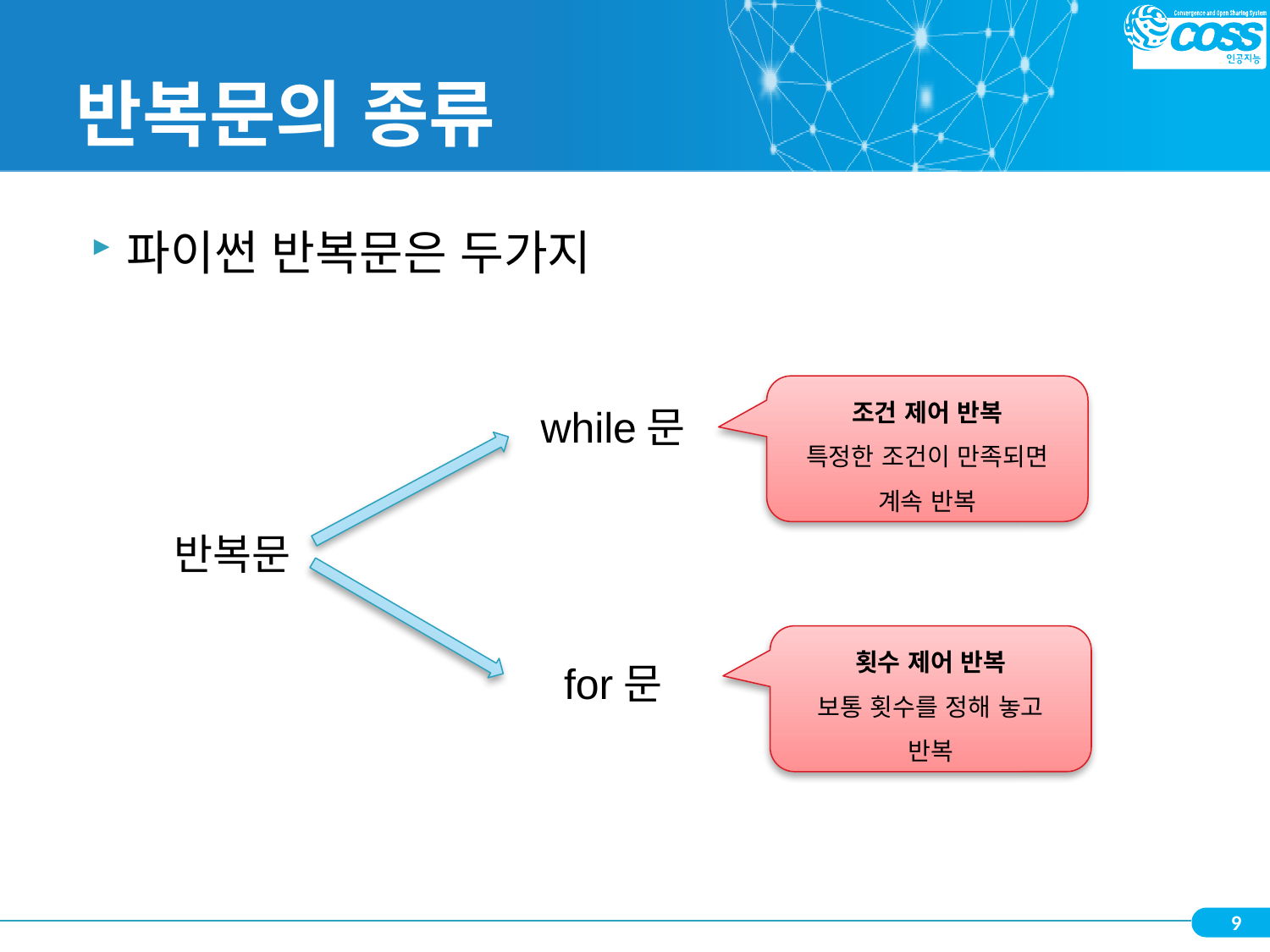

# 반복문의 종류
파이썬 반복문은 두가지
조건 제어 반복
특정한 조건이 만족되면
계속 반복
while문

반복문

횟수 제어 반복
보통 횟수를 정해 놓고
반복
for문